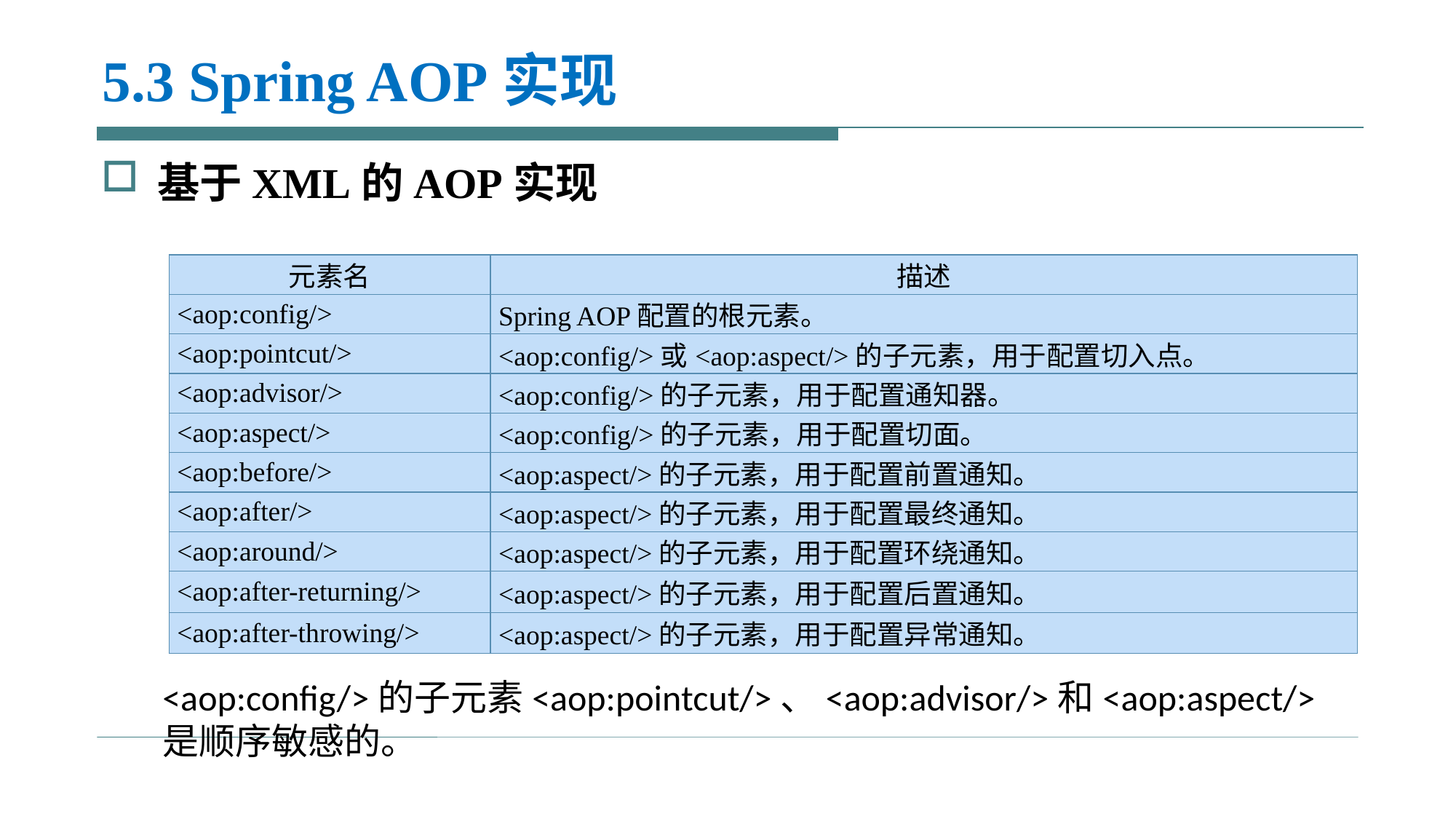

# 5.3 Spring AOP实现
基于XML的AOP实现

| 元素名 | 描述 |
| --- | --- |
| <aop:config/> | Spring AOP配置的根元素。 |
| <aop:pointcut/> | <aop:config/>或<aop:aspect/>的子元素，用于配置切入点。 |
| <aop:advisor/> | <aop:config/>的子元素，用于配置通知器。 |
| <aop:aspect/> | <aop:config/>的子元素，用于配置切面。 |
| <aop:before/> | <aop:aspect/>的子元素，用于配置前置通知。 |
| <aop:after/> | <aop:aspect/>的子元素，用于配置最终通知。 |
| <aop:around/> | <aop:aspect/>的子元素，用于配置环绕通知。 |
| <aop:after-returning/> | <aop:aspect/>的子元素，用于配置后置通知。 |
| <aop:after-throwing/> | <aop:aspect/>的子元素，用于配置异常通知。 |
<aop:config/>的子元素<aop:pointcut/>、<aop:advisor/>和<aop:aspect/>是顺序敏感的。
15